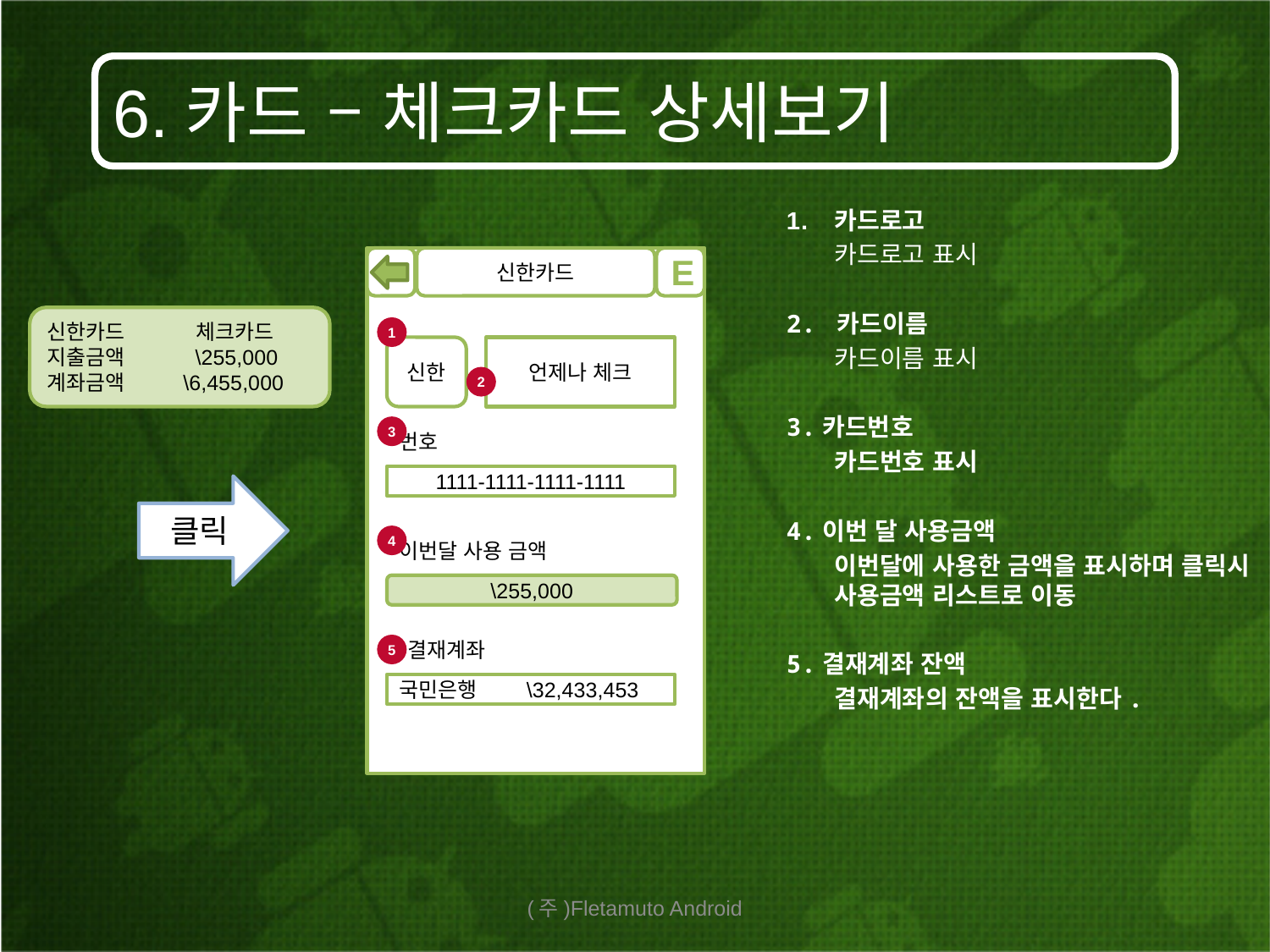

6.카드 – 체크카드 상세보기
카드로고
	카드로고 표시

2. 카드이름
	카드이름 표시

3.카드번호
	카드번호 표시

4.이번 달 사용금액
	이번달에 사용한 금액을 표시하며 클릭시 사용금액 리스트로 이동

5.결재계좌 잔액
	결재계좌의 잔액을 표시한다.

신한카드
E
신한카드            체크카드
지출금액           \255,000
계좌금액         \6,455,000
1
신한
언제나 체크
2
3
번호
1111-1111-1111-1111
클릭
4
이번달 사용 금액
\255,000
5
결재계좌
국민은행	\32,433,453
(주)Fletamuto Android